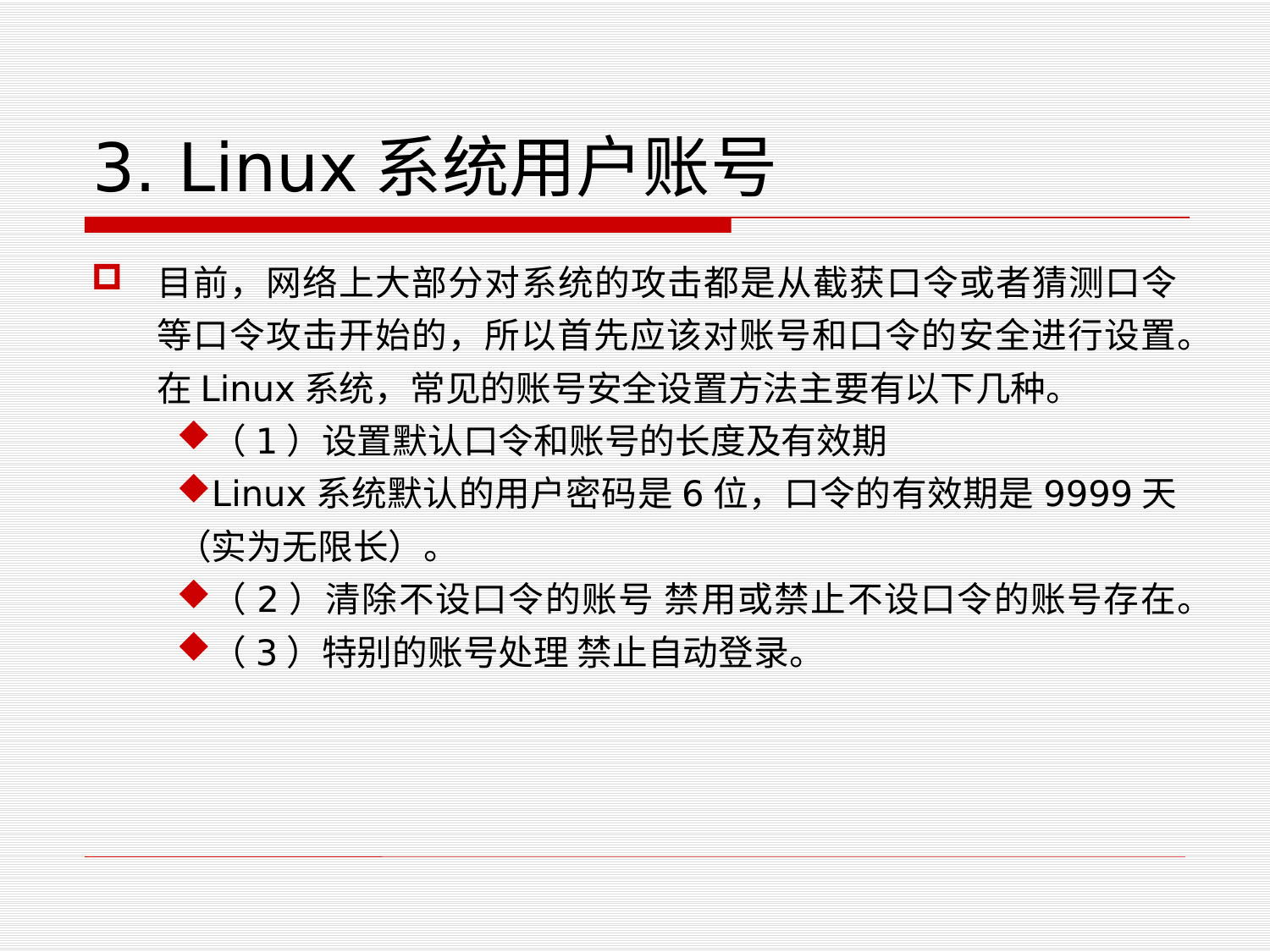

# 3. Linux系统用户账号
目前，网络上大部分对系统的攻击都是从截获口令或者猜测口令等口令攻击开始的，所以首先应该对账号和口令的安全进行设置。在Linux系统，常见的账号安全设置方法主要有以下几种。
（1）设置默认口令和账号的长度及有效期
Linux系统默认的用户密码是6位，口令的有效期是9999天（实为无限长）。
（2）清除不设口令的账号 禁用或禁止不设口令的账号存在。
（3）特别的账号处理 禁止自动登录。